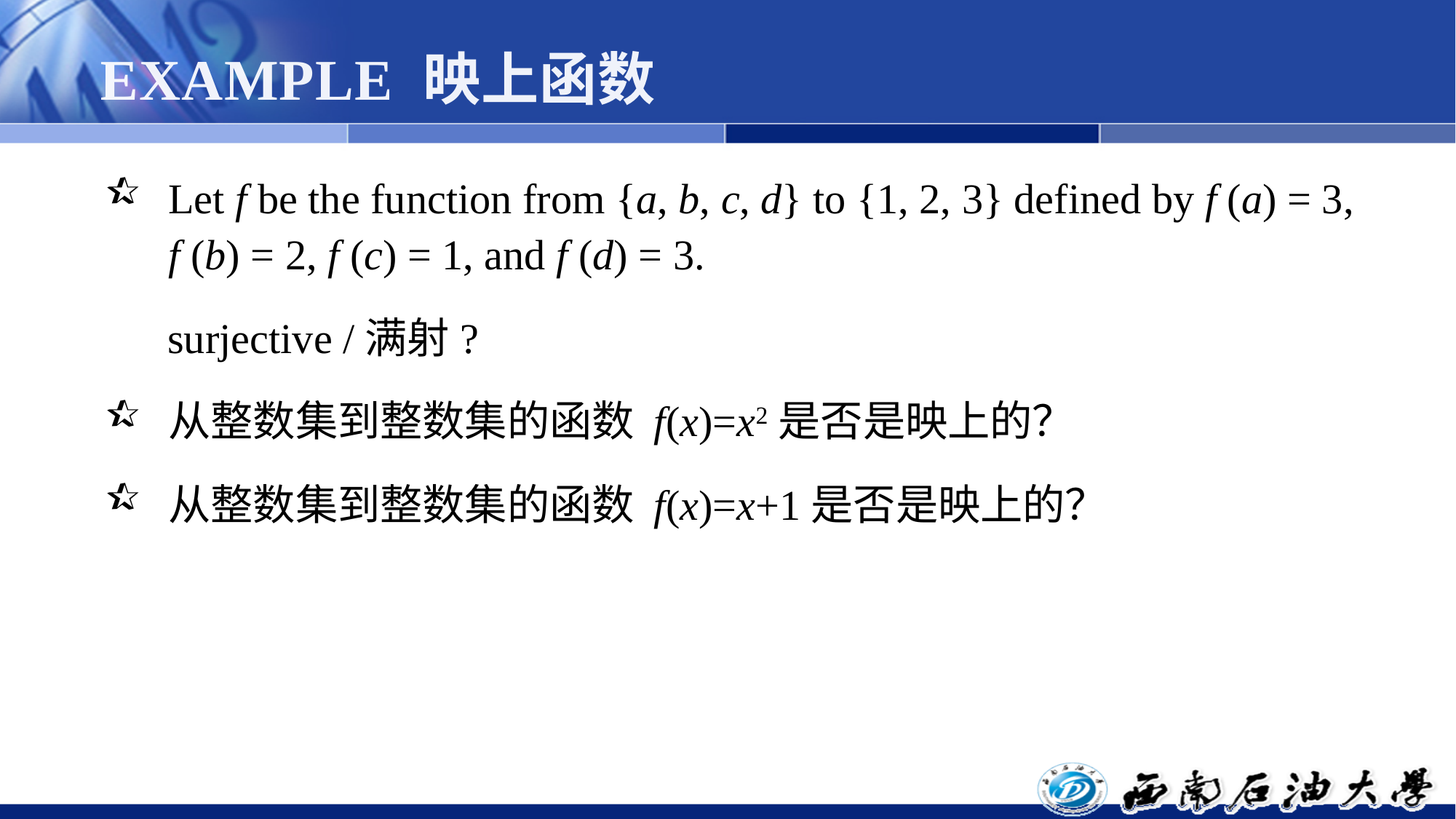

# EXAMPLE 映上函数
Let f be the function from {a, b, c, d} to {1, 2, 3} defined by f (a) = 3, f (b) = 2, f (c) = 1, and f (d) = 3.
      surjective /满射?
从整数集到整数集的函数 f(x)=x2是否是映上的？
从整数集到整数集的函数 f(x)=x+1是否是映上的？